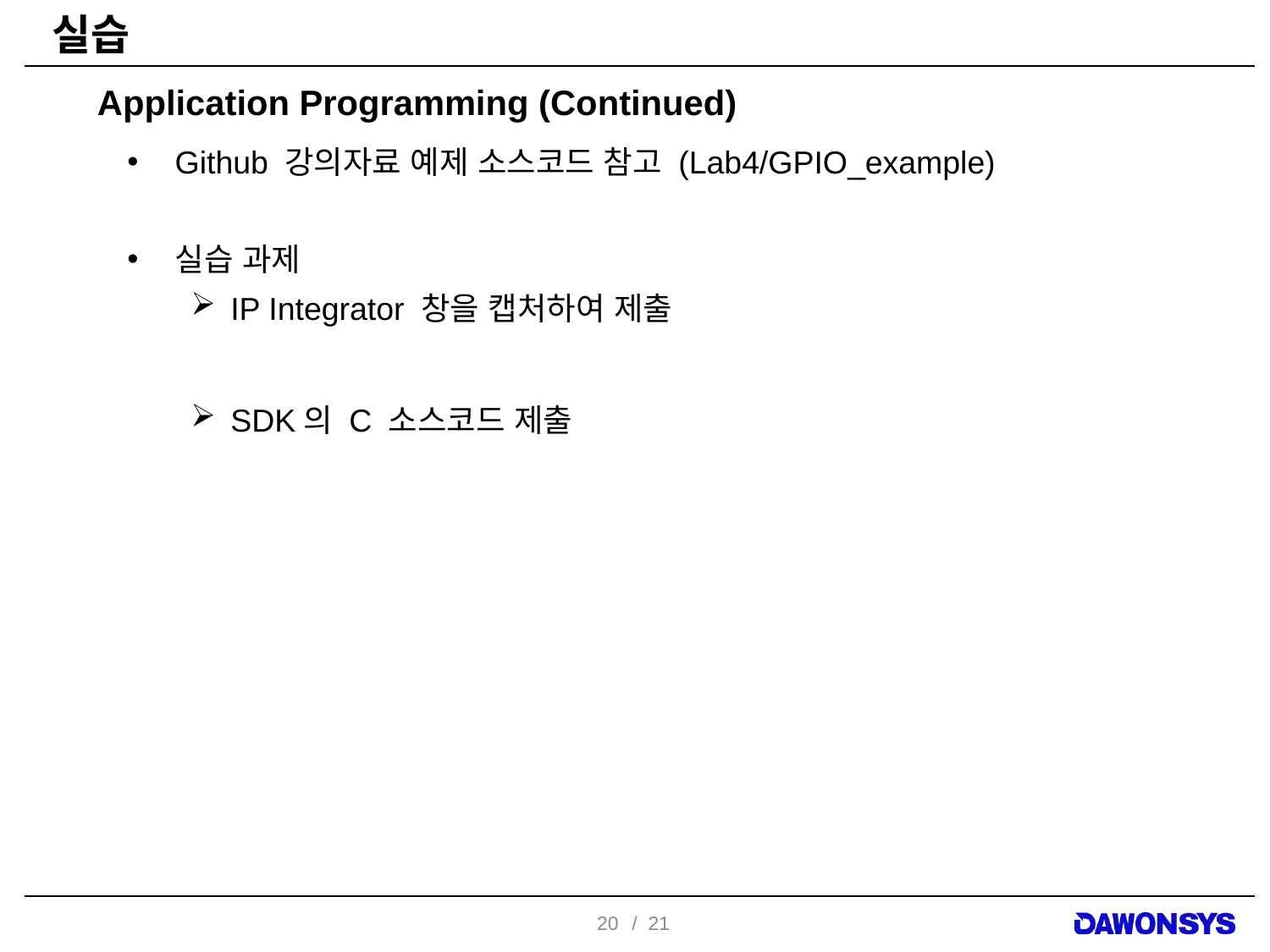

# 실습
Application Programming (Continued)
Github 강의자료 예제 소스코드 참고 (Lab4/GPIO_example)

실습 과제
IP Integrator 창을 캡처하여 제출

SDK의 C 소스코드 제출
20
/  21